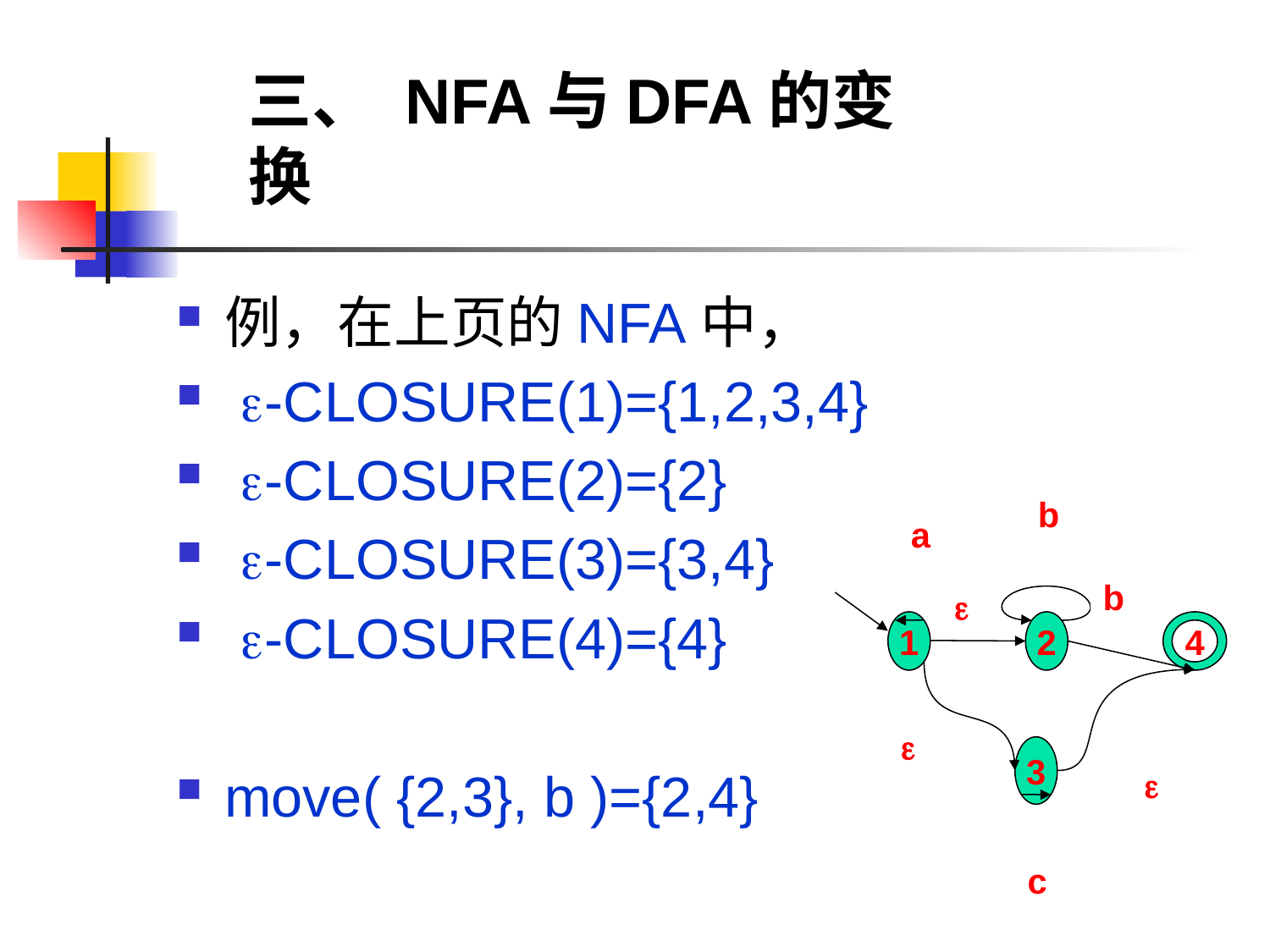

三、 NFA与DFA的变换
例，在上页的NFA中，
 ε-CLOSURE(1)={1,2,3,4}
 ε-CLOSURE(2)={2}
 ε-CLOSURE(3)={3,4}
 ε-CLOSURE(4)={4}

move( {2,3}, b )={2,4}

b
a
b
ε

1
2
4
ε
3
ε
c